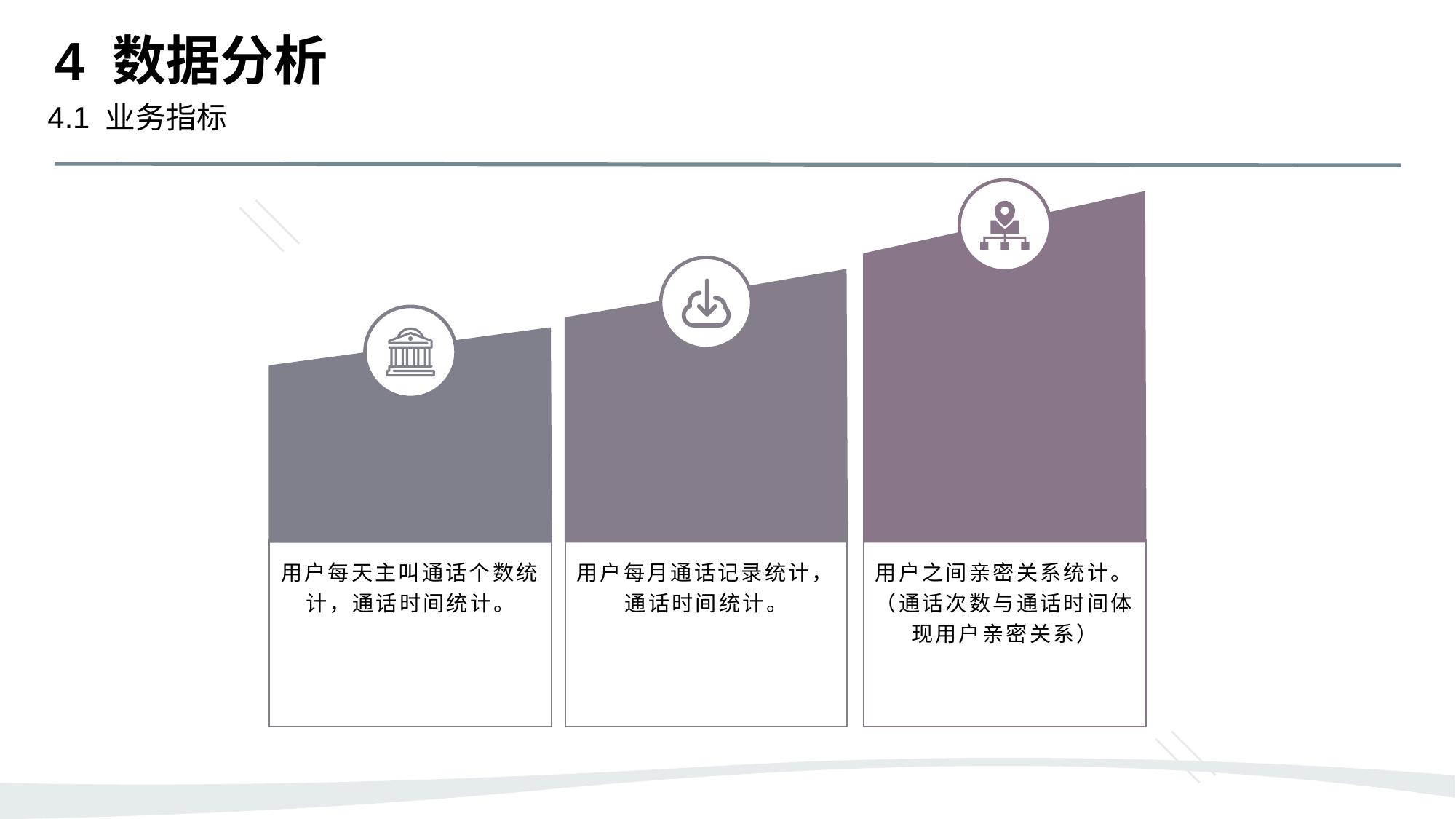

4 数据分析
4.1 业务指标

用户每天主叫通话个数统计，通话时间统计。
用户每月通话记录统计，通话时间统计。
用户之间亲密关系统计。（通话次数与通话时间体现用户亲密关系）